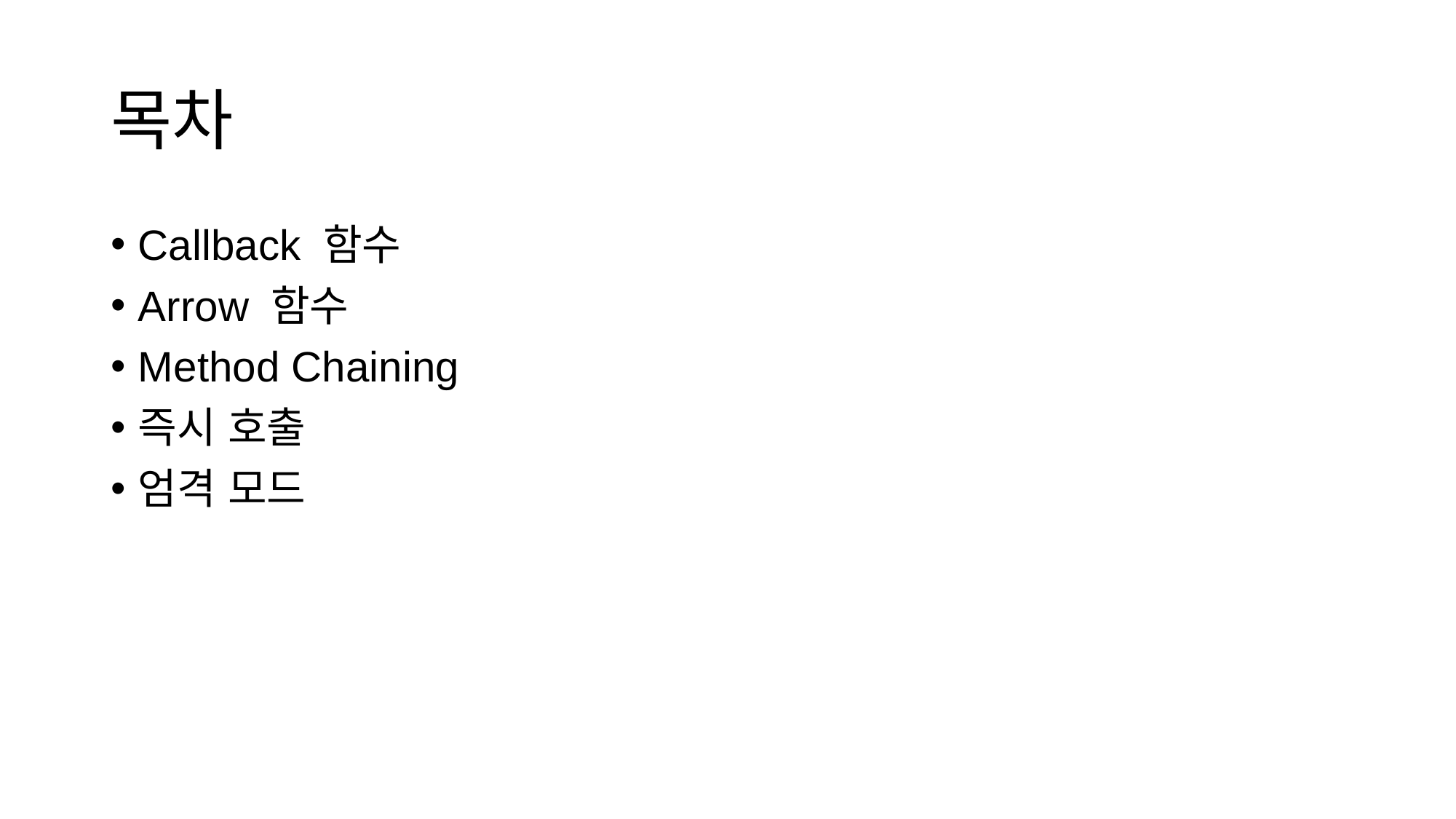

# 목차
Callback 함수
Arrow 함수
Method Chaining
즉시 호출
엄격 모드